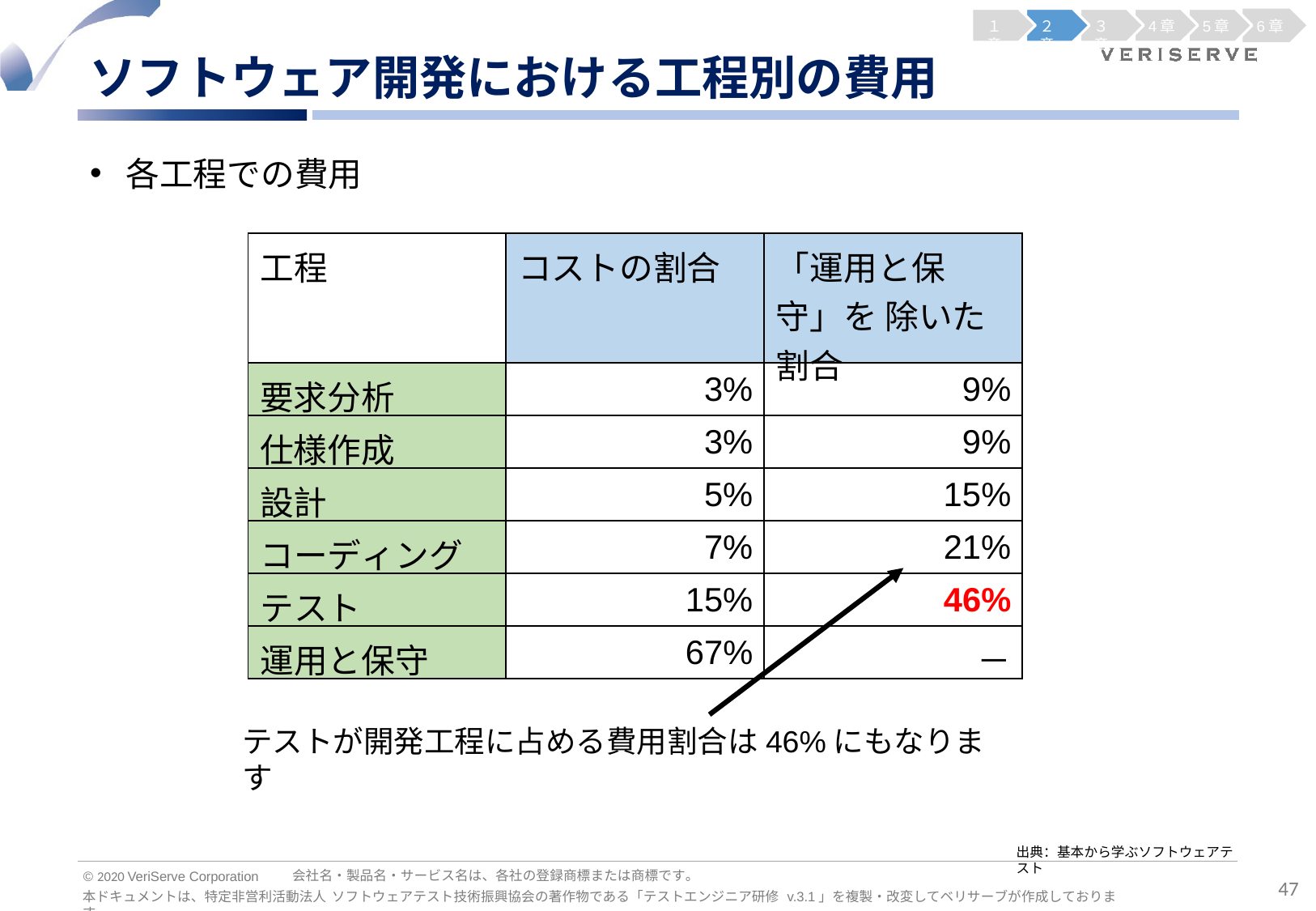

１章
２章
３章
4章
5章
6章
ソフトウェア開発における工程別の費用

各工程での費用
| 工程 | コストの割合 | 「運用と保守」を 除いた割合 |
| --- | --- | --- |
| 要求分析 | 3% | 9% |
| 仕様作成 | 3% | 9% |
| 設計 | 5% | 15% |
| コーディング | 7% | 21% |
| テスト | 15% | 46% |
| 運用と保守 | 67% | － |

テストが開発工程に占める費用割合は46%にもなります
出典：基本から学ぶソフトウェアテスト
会社名・製品名・サービス名は、各社の登録商標または商標です。
© 2020 VeriServe Corporation
47
本ドキュメントは、特定非営利活動法人 ソフトウェアテスト技術振興協会の著作物である「テストエンジニア研修 v.3.1」を複製・改変してベリサーブが作成しております。